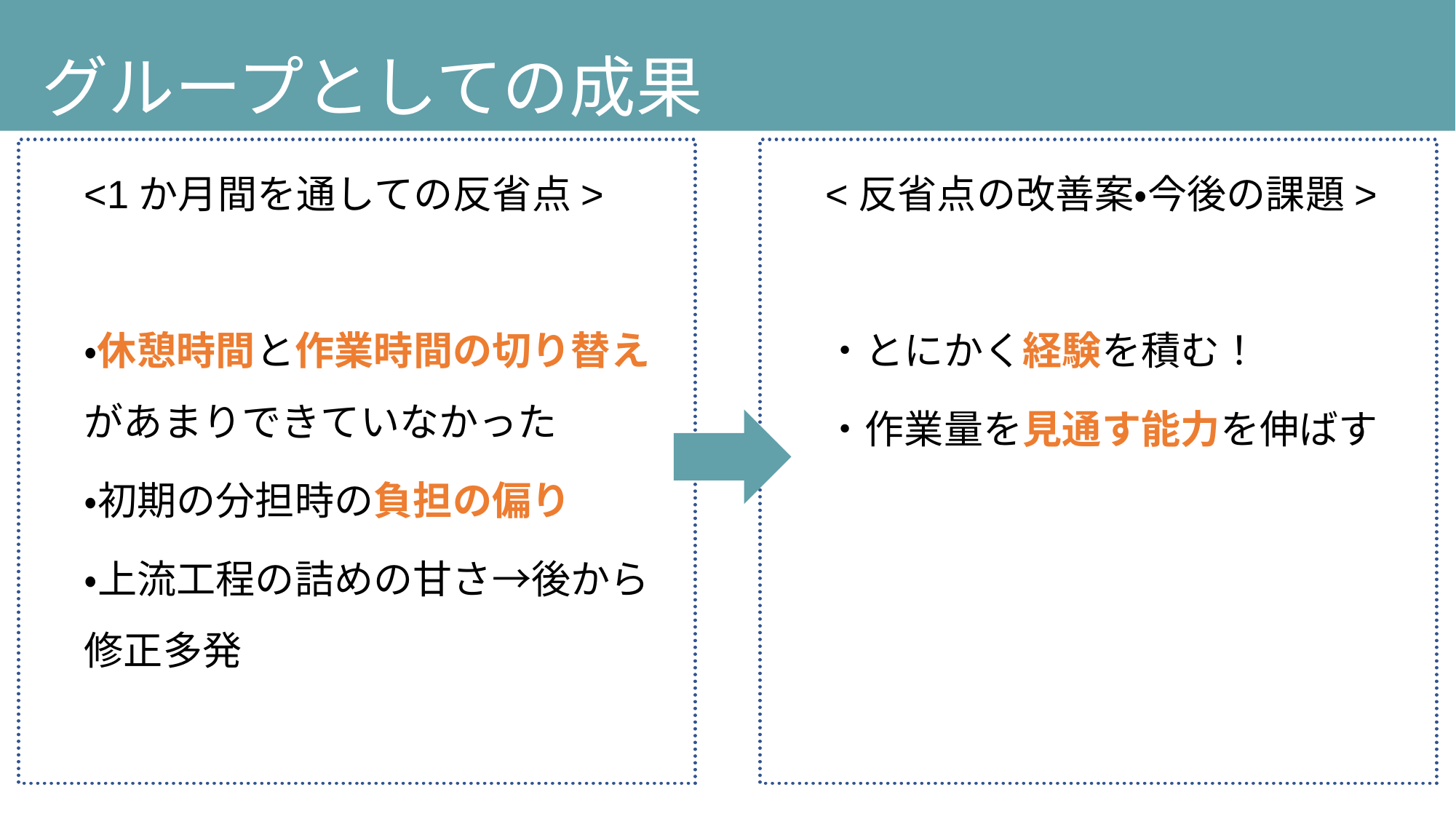

グループとしての成果
<1か月間を通しての反省点>

・休憩時間と作業時間の切り替えがあまりできていなかった
・初期の分担時の負担の偏り
・上流工程の詰めの甘さ→後から修正多発

<反省点の改善案・今後の課題>

・とにかく経験を積む！
・作業量を見通す能力を伸ばす